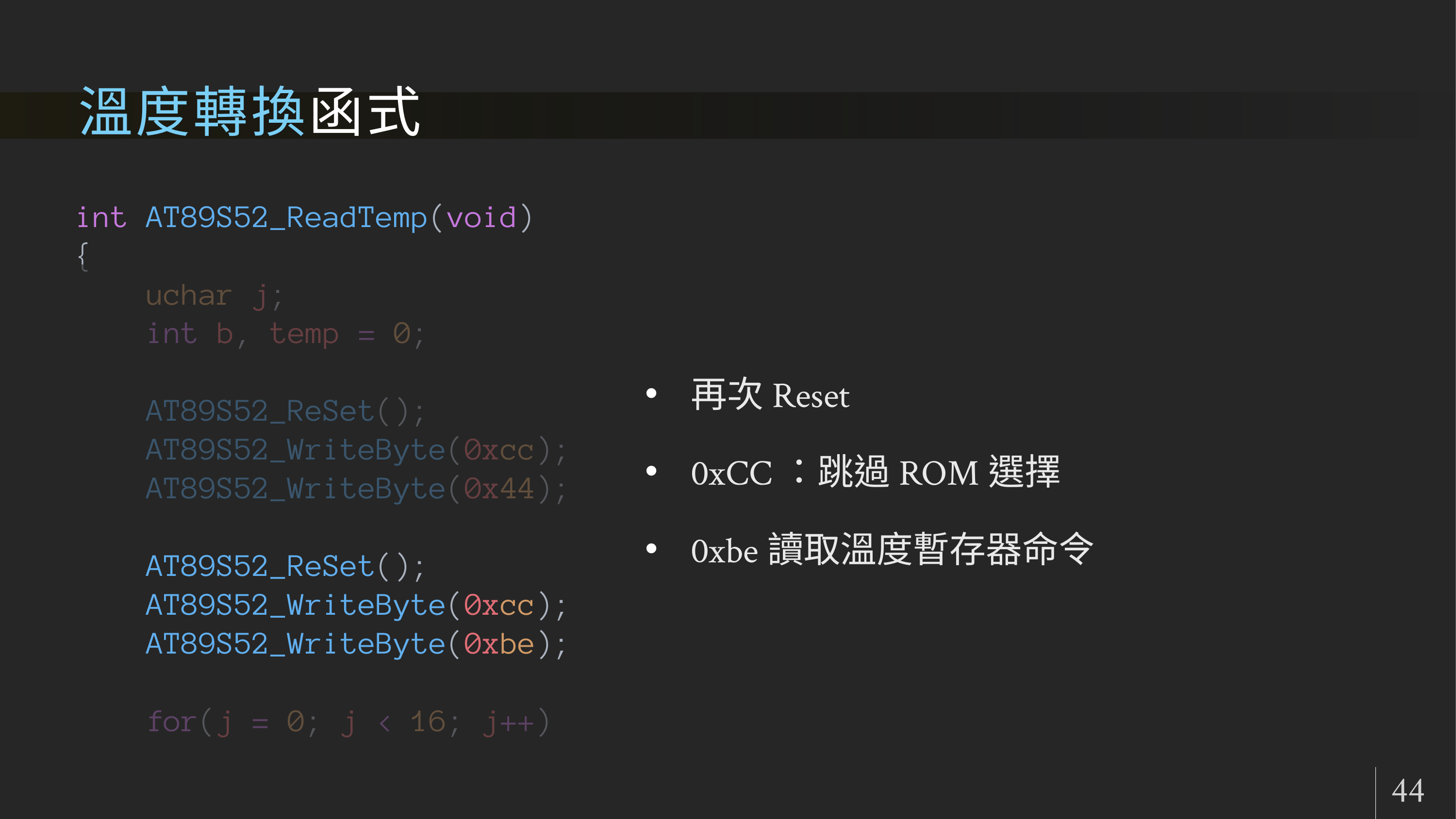

# 溫度轉換函式

int AT89S52_ReadTemp(void)
{
    uchar j;
    int b, temp = 0;
    AT89S52_ReSet();
    AT89S52_WriteByte(0xcc);
    AT89S52_WriteByte(0x44);
    AT89S52_ReSet();
    AT89S52_WriteByte(0xcc);
    AT89S52_WriteByte(0xbe);
    for(j = 0; j < 16; j++)
再次Reset
0xCC：跳過ROM選擇
0xbe讀取溫度暫存器命令

44